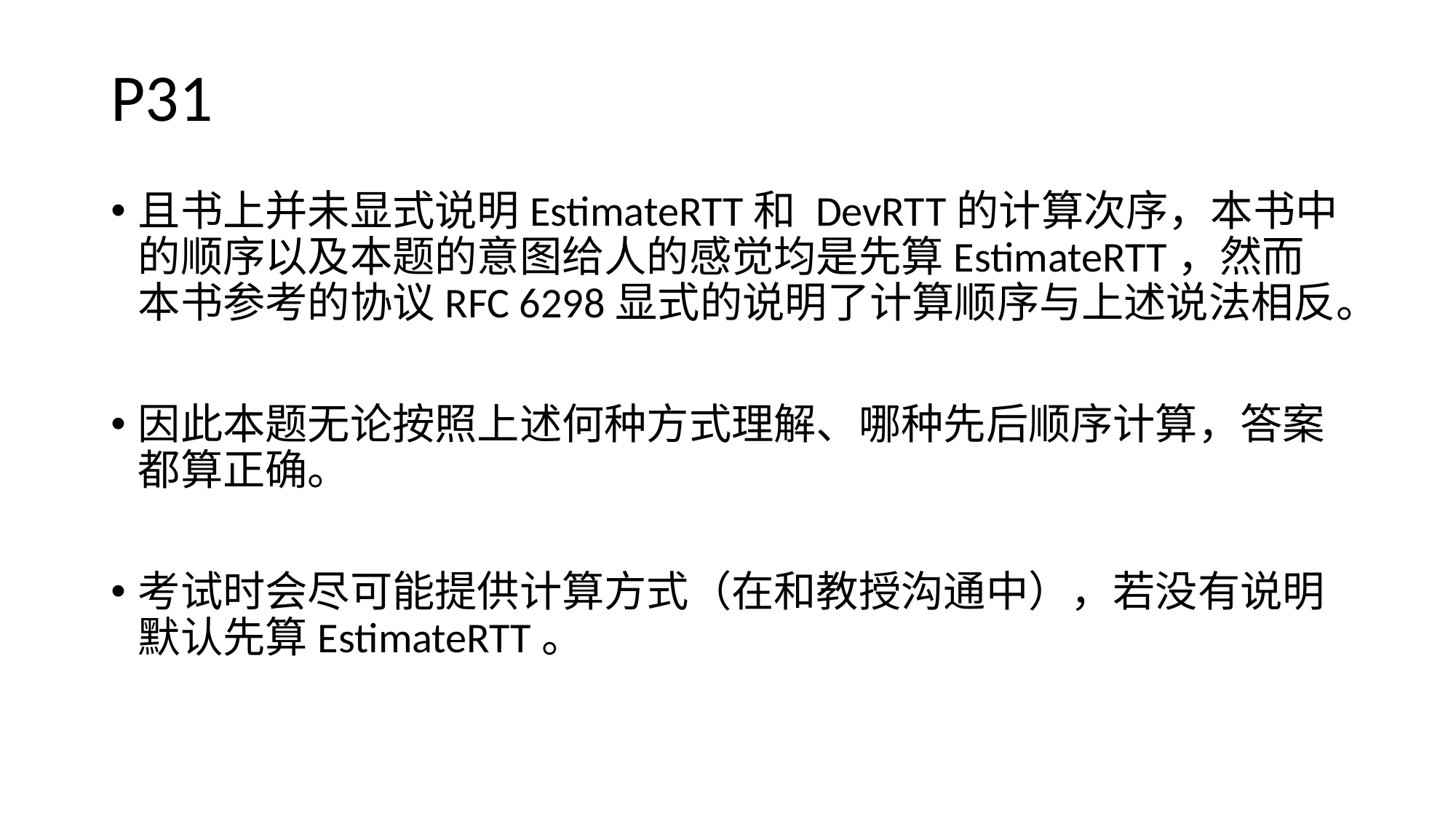

# P31
且书上并未显式说明EstimateRTT和 DevRTT的计算次序，本书中的顺序以及本题的意图给人的感觉均是先算EstimateRTT，然而本书参考的协议RFC 6298显式的说明了计算顺序与上述说法相反。

因此本题无论按照上述何种方式理解、哪种先后顺序计算，答案都算正确。

考试时会尽可能提供计算方式（在和教授沟通中），若没有说明默认先算EstimateRTT。